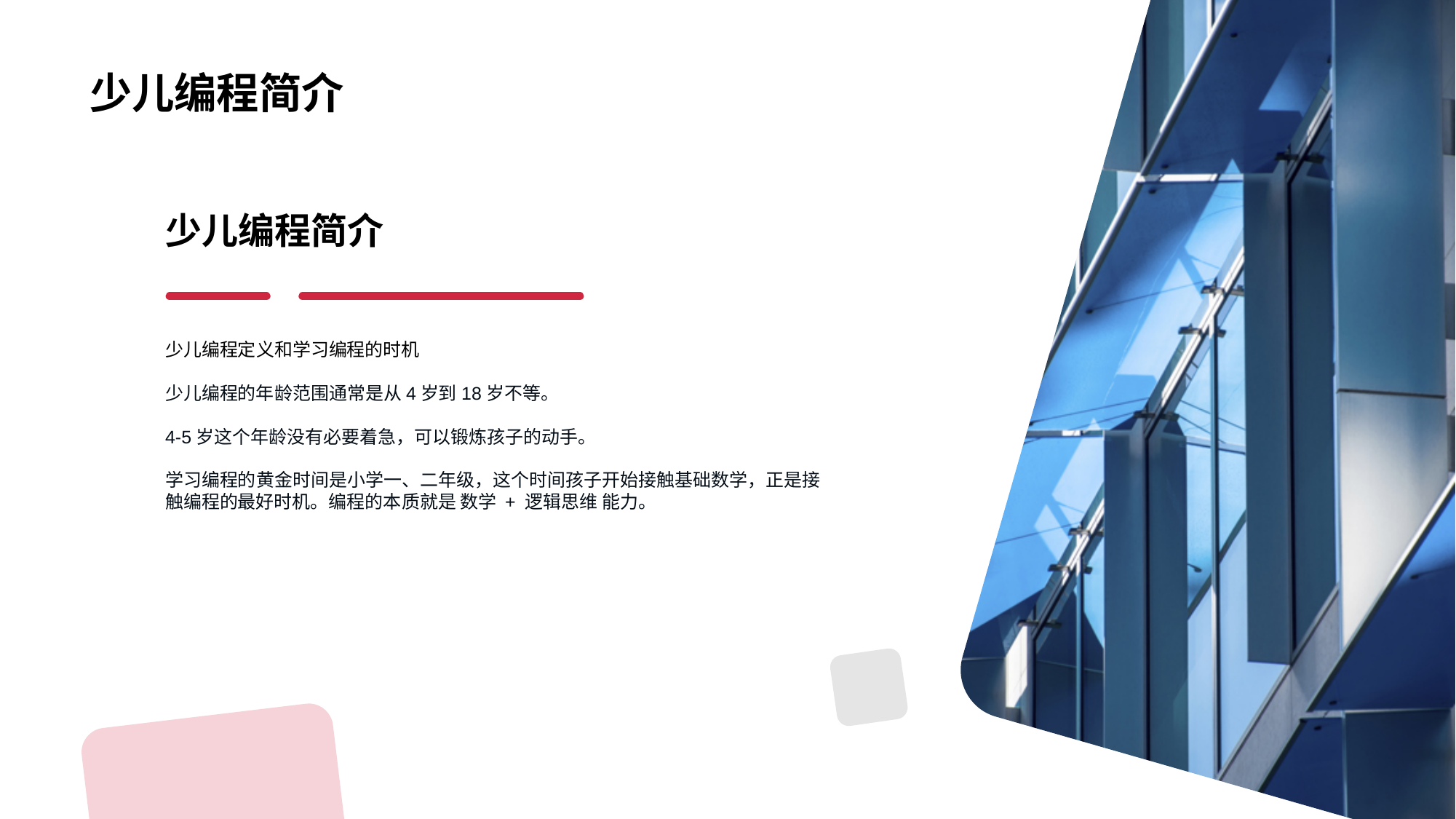

少儿编程简介
少儿编程定义和学习编程的时机

少儿编程的年龄范围通常是从4岁到18岁不等。

4-5岁这个年龄没有必要着急，可以锻炼孩子的动手。

学习编程的黄金时间是小学一、二年级，这个时间孩子开始接触基础数学，正是接触编程的最好时机。编程的本质就是 数学 + 逻辑思维 能力。

# 少儿编程简介